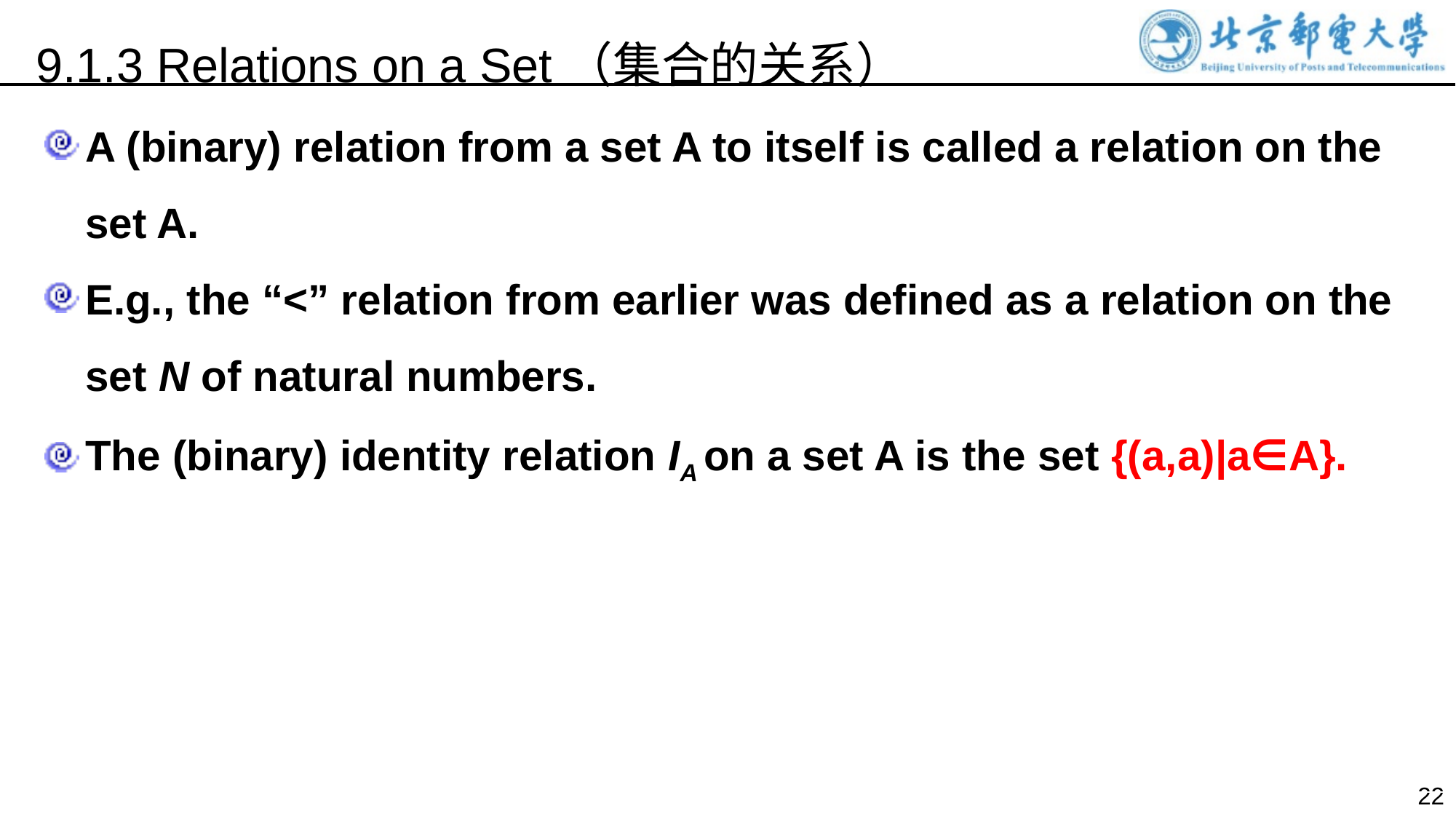

9.1.3 Relations on a Set（集合的关系）
A (binary) relation from a set A to itself is called a relation on the set A.
E.g., the “<” relation from earlier was defined as a relation on the set N of natural numbers.
The (binary) identity relation IA on a set A is the set {(a,a)|a∈A}.